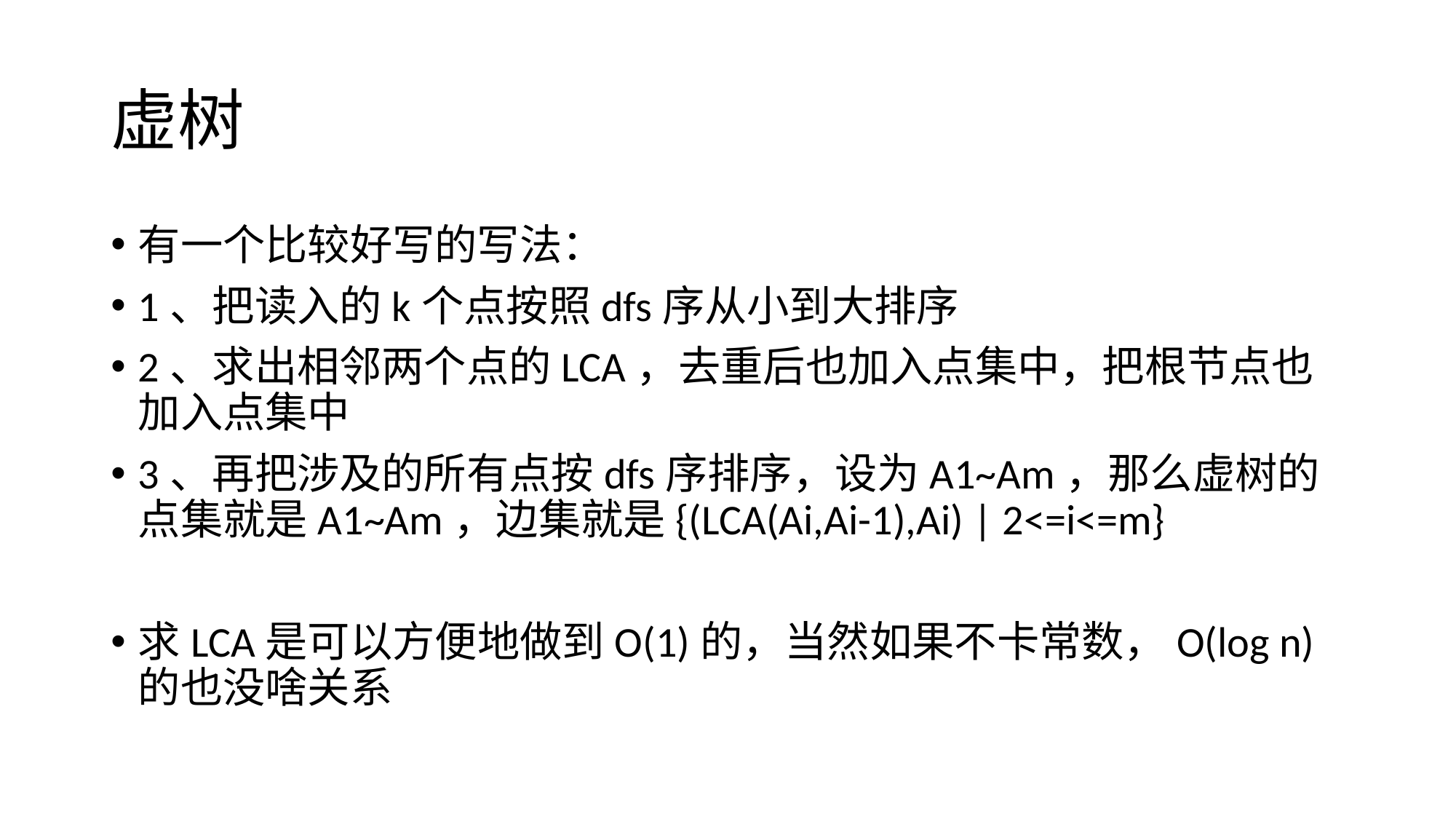

# 虚树
有一个比较好写的写法：
1、把读入的k个点按照dfs序从小到大排序
2、求出相邻两个点的LCA，去重后也加入点集中，把根节点也加入点集中
3、再把涉及的所有点按dfs序排序，设为A1~Am，那么虚树的点集就是A1~Am，边集就是{(LCA(Ai,Ai-1),Ai) | 2<=i<=m}

求LCA是可以方便地做到O(1)的，当然如果不卡常数，O(log n)的也没啥关系